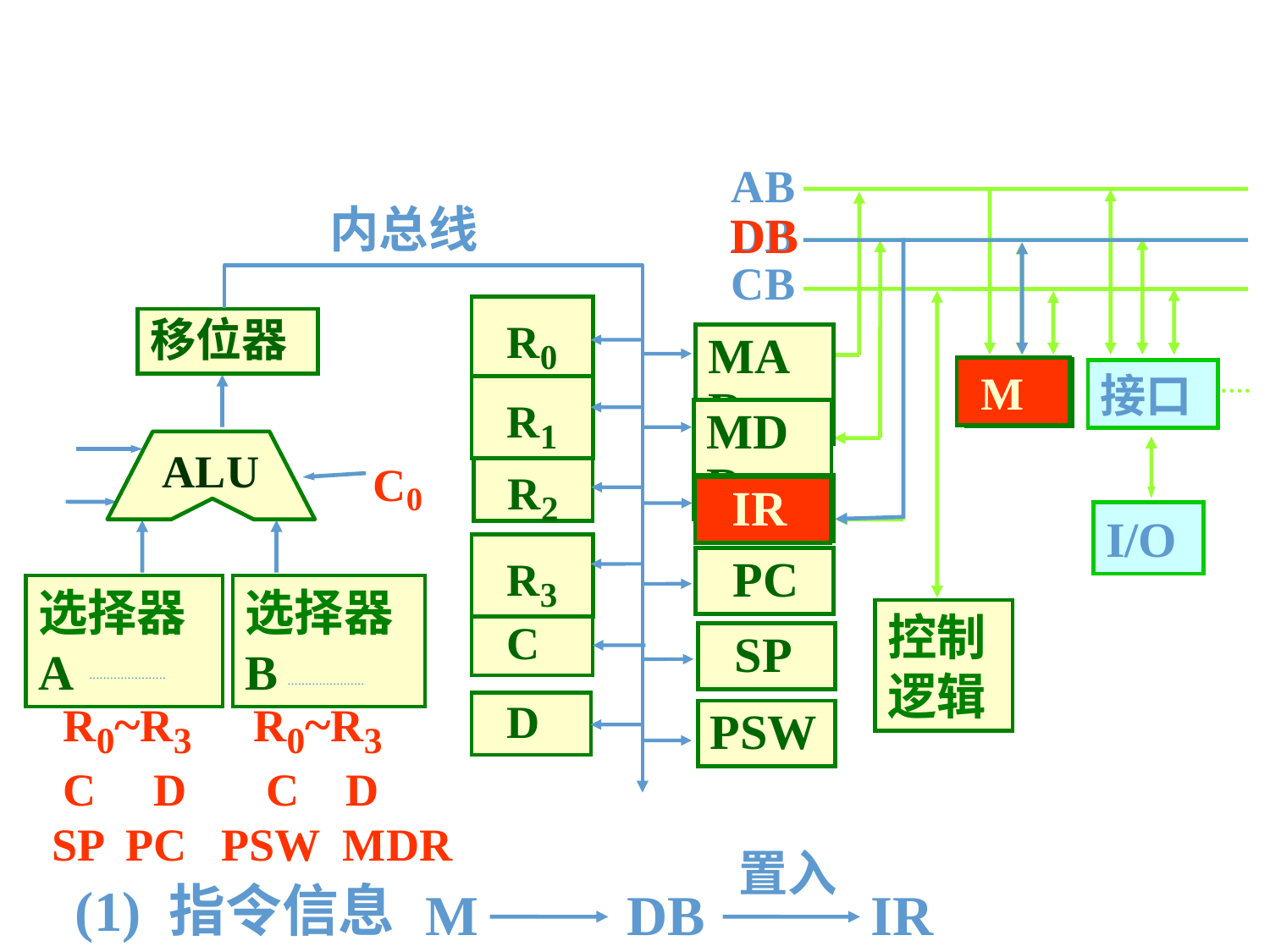

AB

内总线

DB

CB

  R0
移位器
MAR

 M
接口

  R1
MDR

ALU

C0

R2

  IR

I/O

  R3
  PC

选择器A
选择器B

控制逻辑
  C
  SP

  R0~R3     R0~R3
  C     D       C    D
 SP  PC   PSW  MDR

  D
PSW

DB

 M
  IR
置入
(1) 指令信息
M
DB
IR